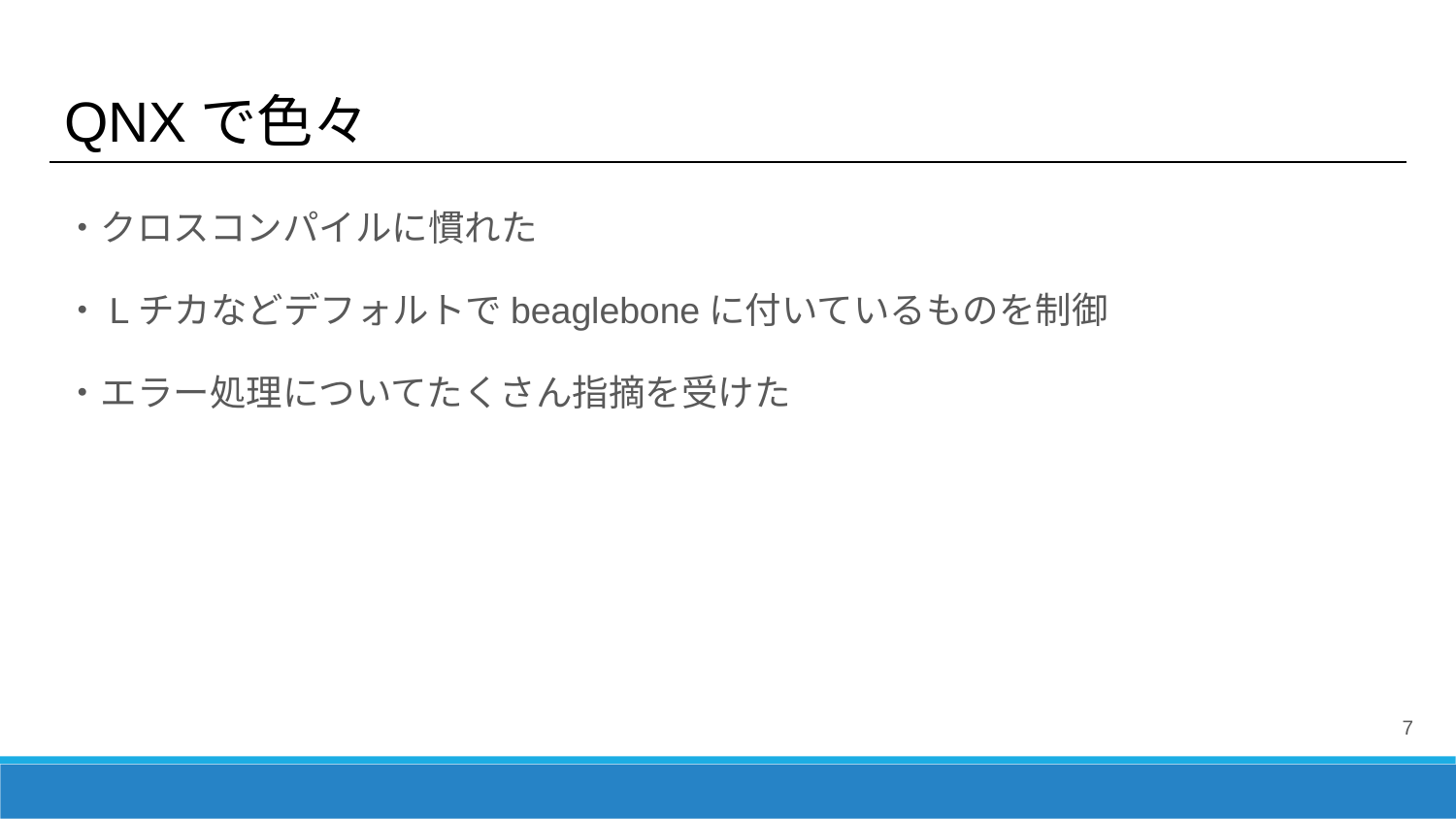

# QNXで色々
・クロスコンパイルに慣れた
・Lチカなどデフォルトでbeagleboneに付いているものを制御
・エラー処理についてたくさん指摘を受けた
7